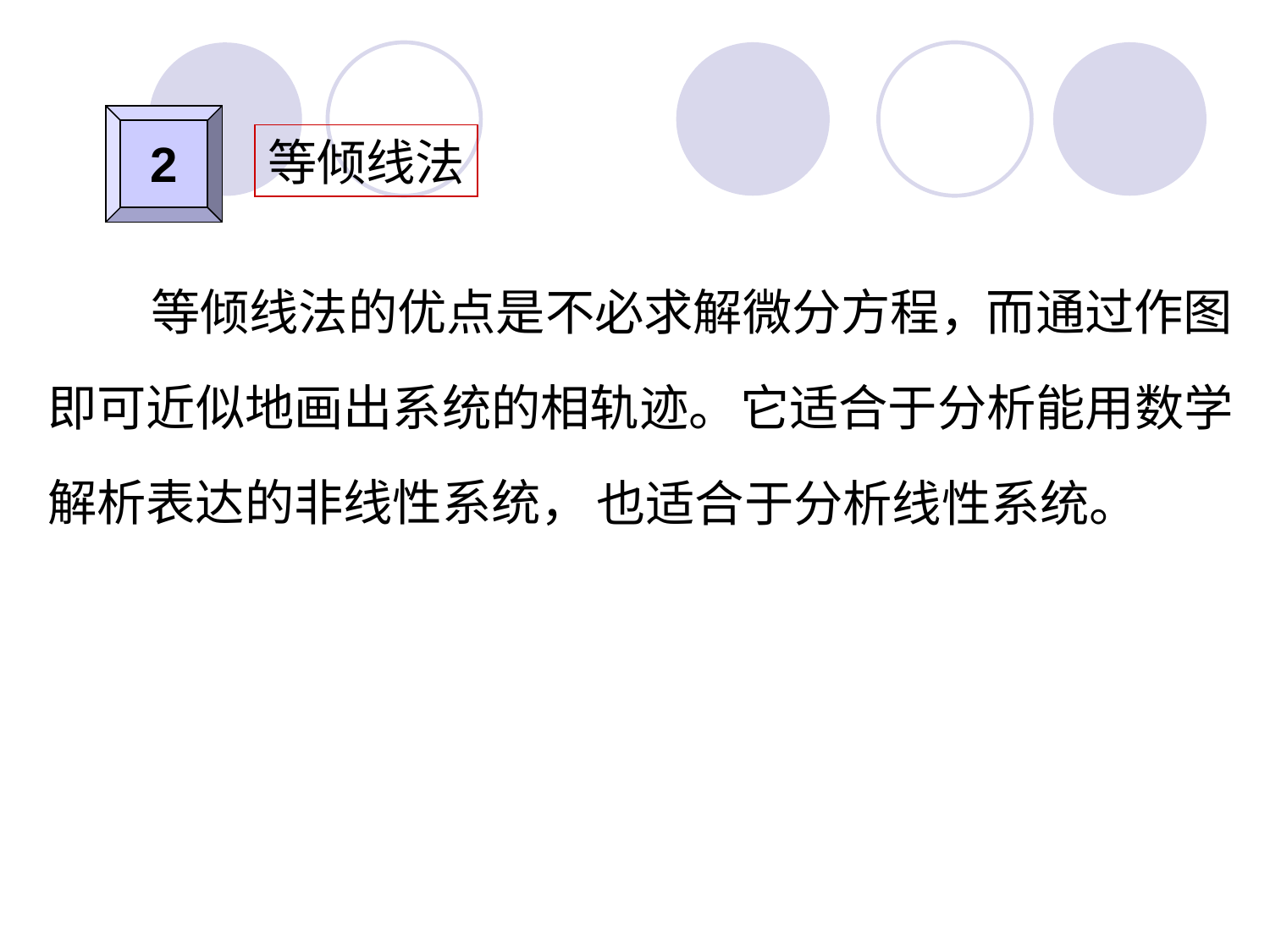

2
等倾线法
而通过作图
即可近似地画出系统的相轨迹。
等倾线法的优点是不必求解微分方程，
它适合于分析能用数学
解析表达的非线性系统，
也适合于分析线性系统。
53